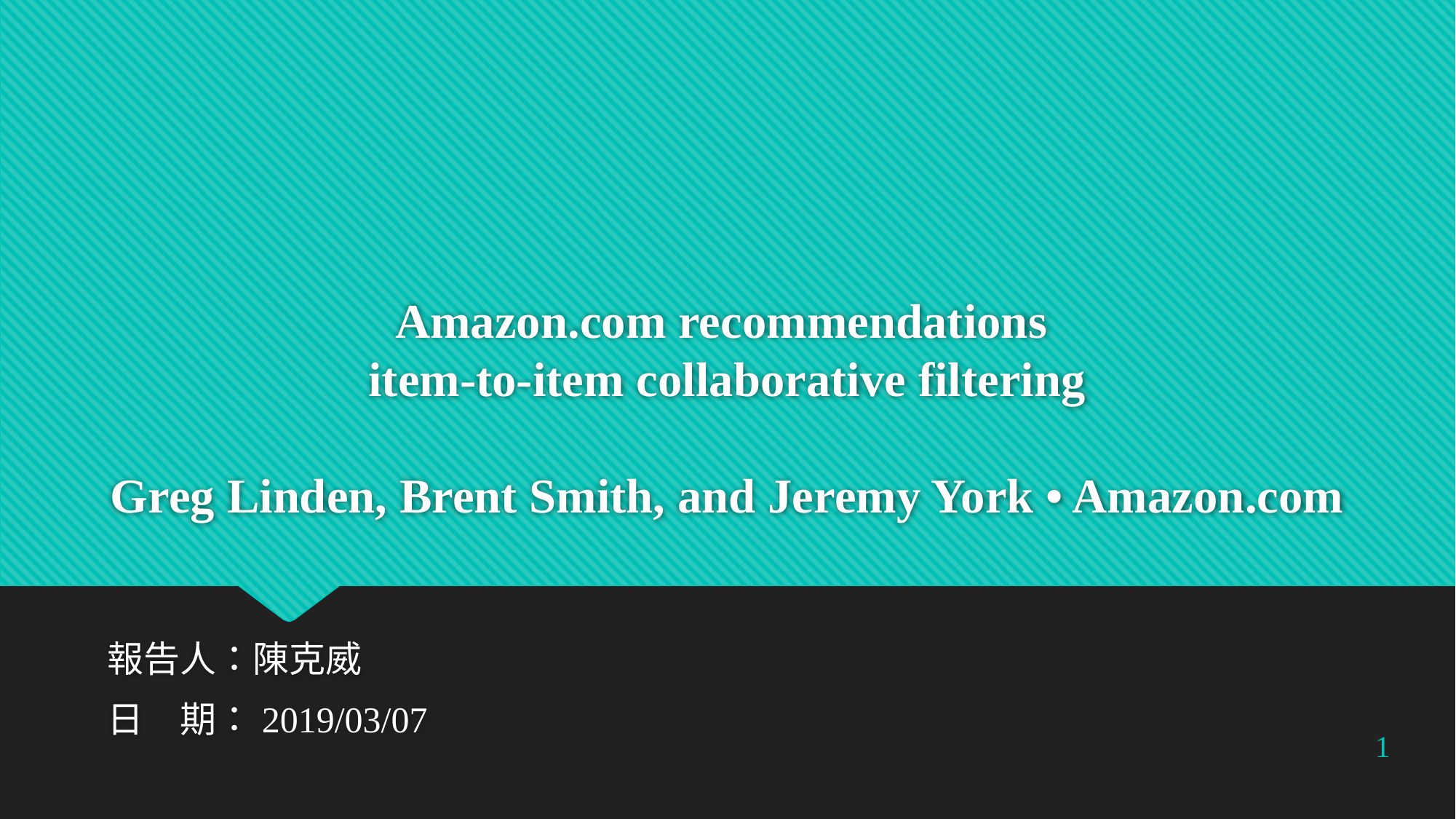

# Amazon.com recommendations item-to-item collaborative filtering Greg Linden, Brent Smith, and Jeremy York • Amazon.com
報告人：陳克威
日　期：2019/03/07

1